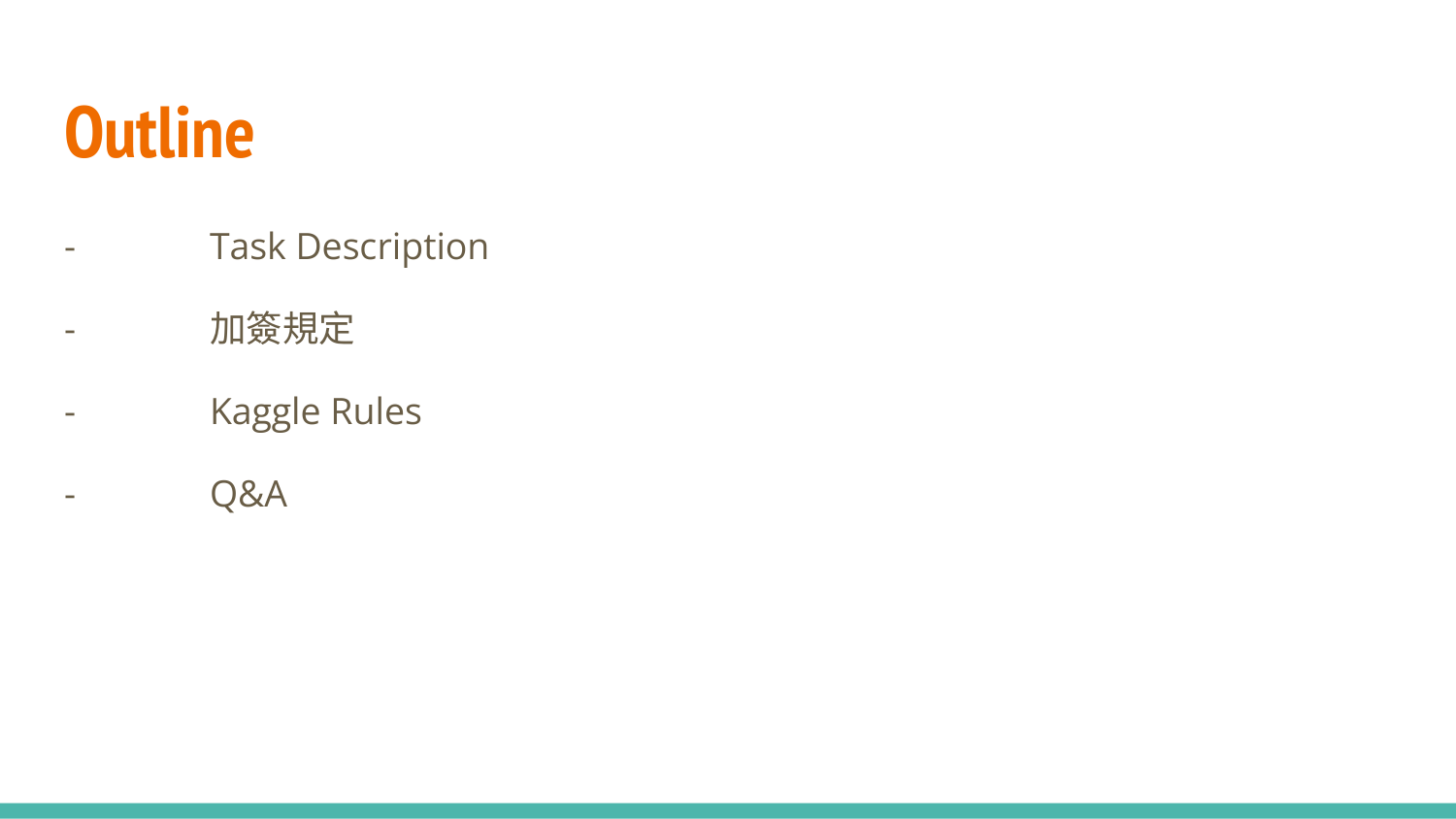

# Outline
-	Task Description
-	加簽規定
-	Kaggle Rules
-	Q&A